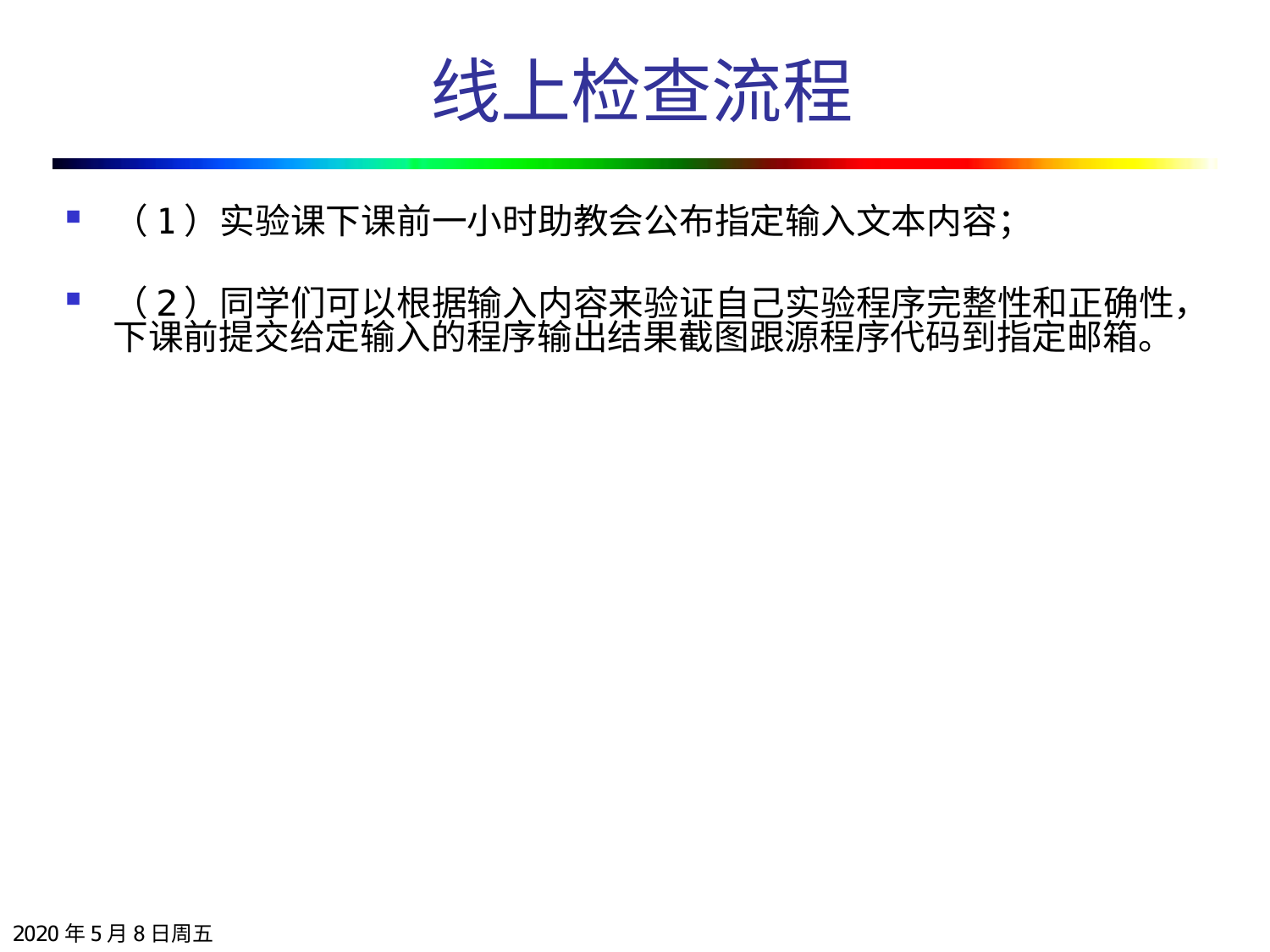

# 线上检查流程
（1）实验课下课前一小时助教会公布指定输入文本内容；

（2）同学们可以根据输入内容来验证自己实验程序完整性和正确性，下课前提交给定输入的程序输出结果截图跟源程序代码到指定邮箱。

2020年5月8日周五